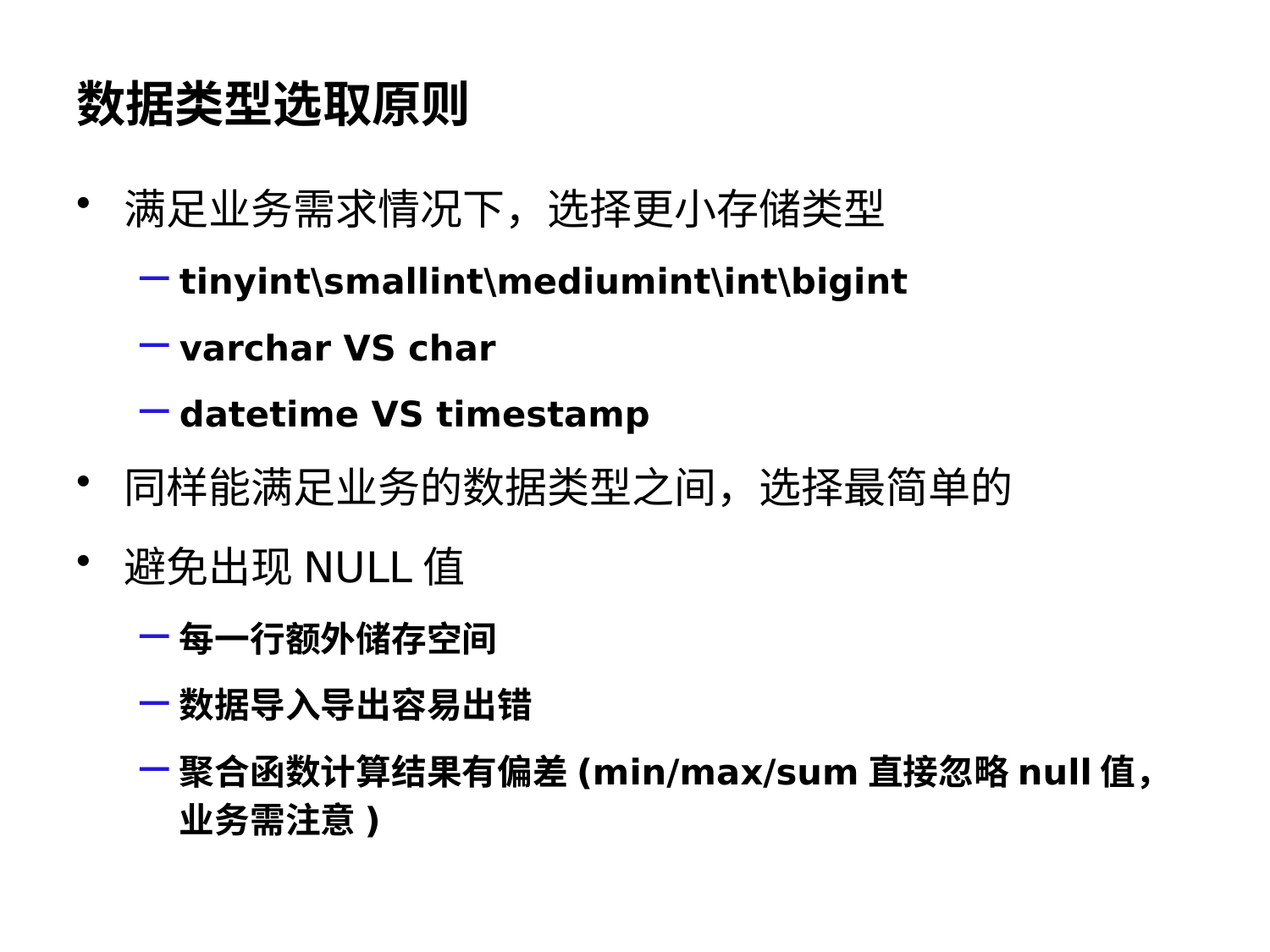

# 数据类型选取原则
满足业务需求情况下，选择更小存储类型
tinyint\smallint\mediumint\int\bigint
varchar VS char
datetime VS timestamp
同样能满足业务的数据类型之间，选择最简单的
避免出现NULL值
每一行额外储存空间
数据导入导出容易出错
聚合函数计算结果有偏差(min/max/sum直接忽略null值，业务需注意)